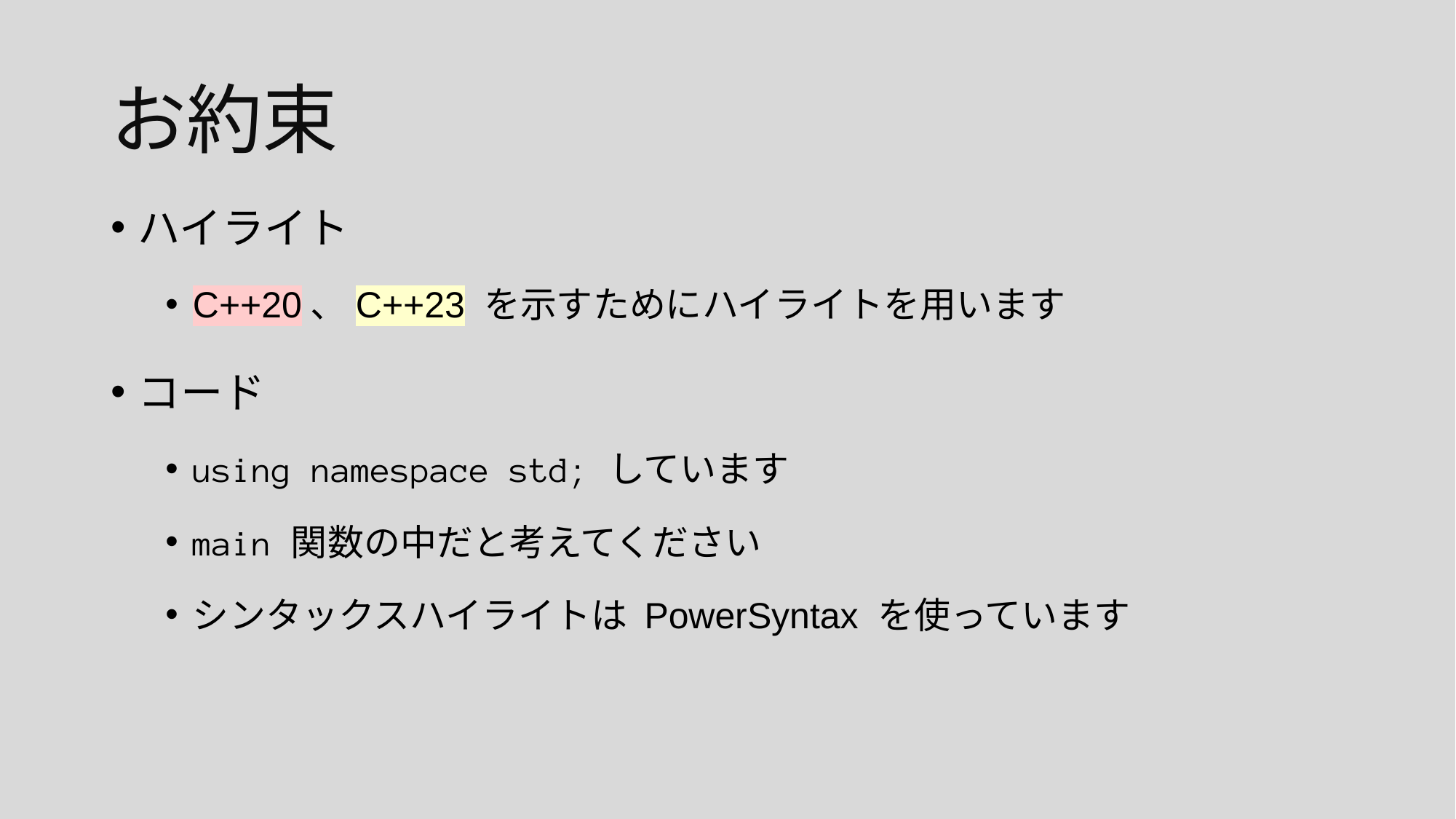

# お約束
ハイライト
C++20、C++23 を示すためにハイライトを用います
コード
using namespace std; しています
main 関数の中だと考えてください
シンタックスハイライトは PowerSyntax を使っています